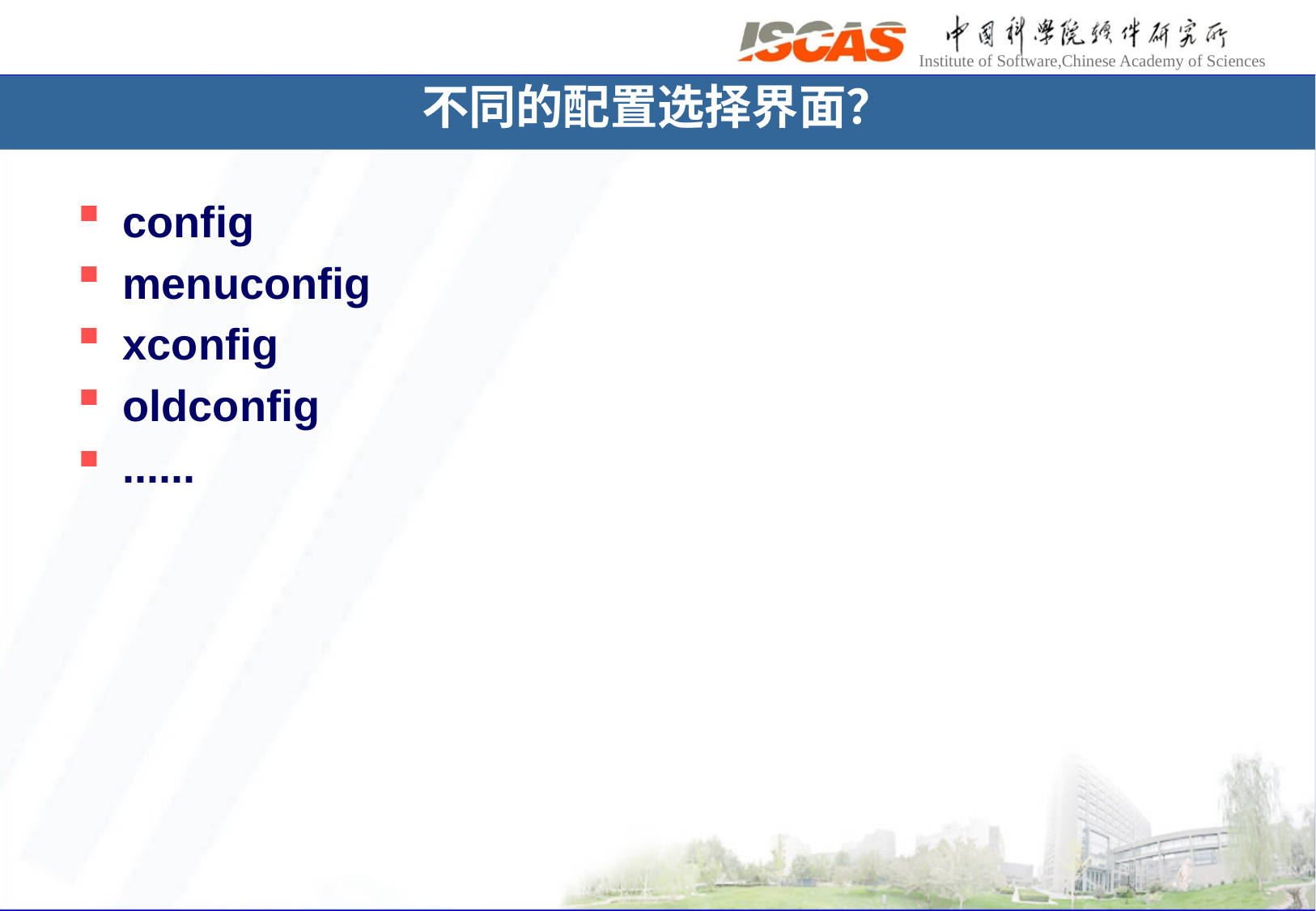

# 不同的配置选择界面？
config
menuconfig
xconfig
oldconfig
......